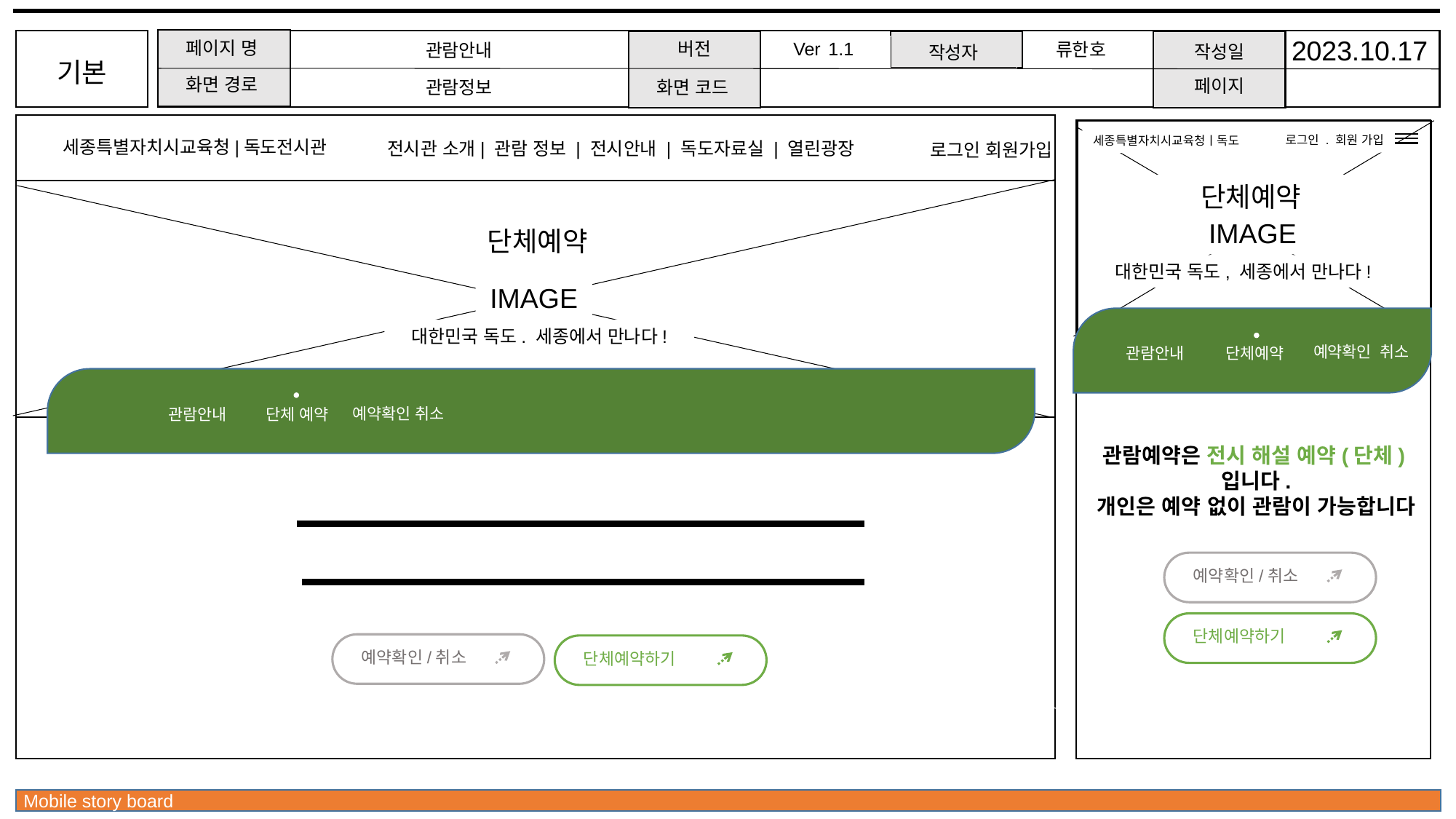

Ver 1.1
2023.10.17

페이지 명

버전
류한호
관람안내
작성일
작성자
기본
화면 경로
페이지
관람정보
화면 코드

로그인 . 회원 가입
세종특별자치시교육청ㅣ독도
세종특별자치시교육청|독도전시관
전시관 소개| 관람 정보 | 전시안내 | 독도자료실 | 열린광장
로그인 회원가입
단체예약

IMAGE
단체예약
대한민국 독도, 세종에서 만나다!
IMAGE

대한민국 독도. 세종에서 만나다!

예약확인  취소
단체예약
관람안내

예약확인 취소
단체 예약
관람안내
관람예약은 전시 해설 예약(단체)입니다.
개인은 예약 없이 관람이 가능합니다

예약확인/취소

단체예약하기

예약확인/취소
단체예약하기
Mobile story board